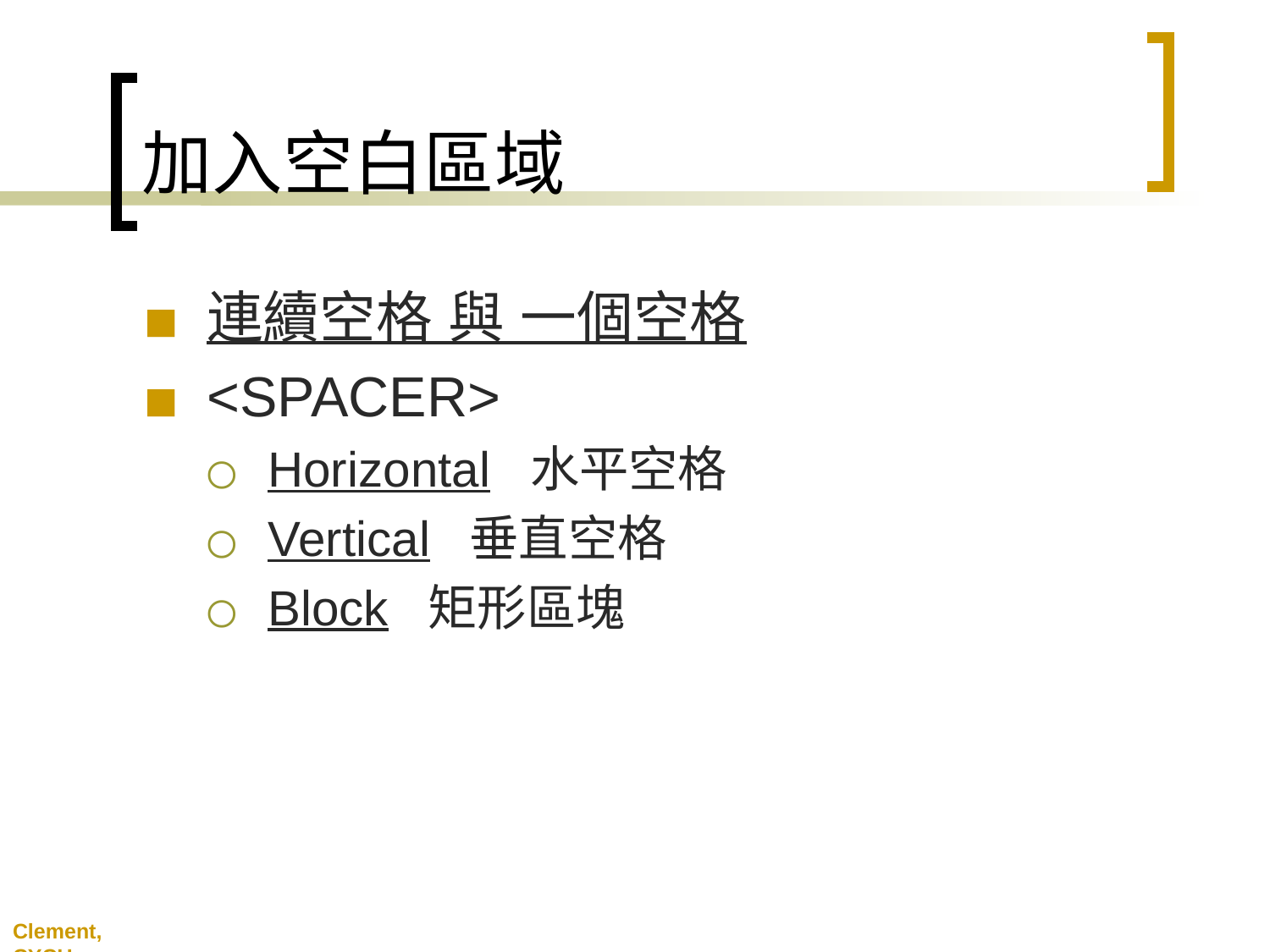

# 加入空白區域
連續空格 與 一個空格
<SPACER>
Horizontal  水平空格
Vertical  垂直空格
Block  矩形區塊